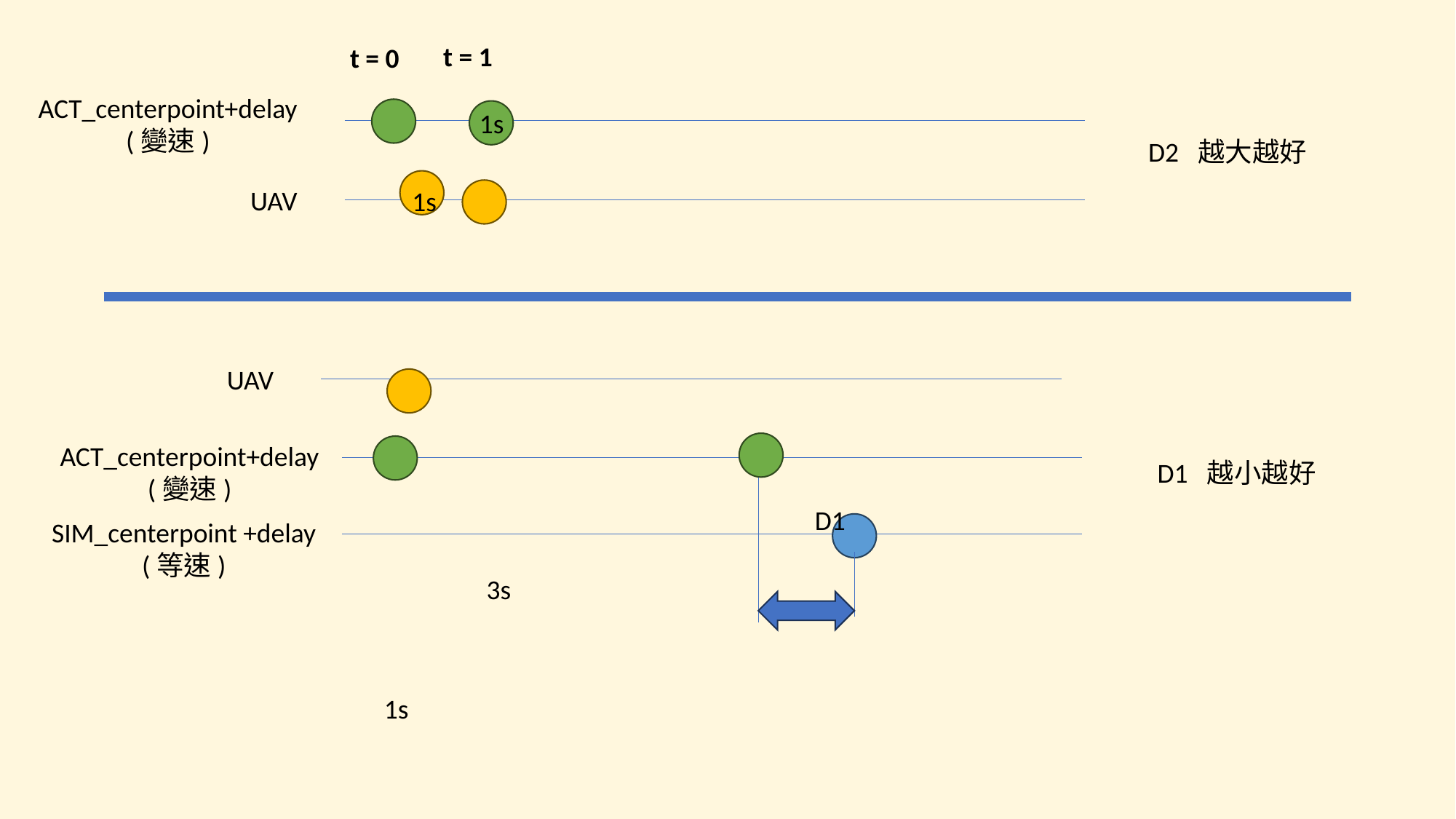

t = 1
t = 0
ACT_centerpoint+delay
(變速)

1s
D2  越大越好

UAV
1s

UAV

ACT_centerpoint+delay
(變速)

D1  越小越好
D1
SIM_centerpoint +delay
(等速)

3s
1s